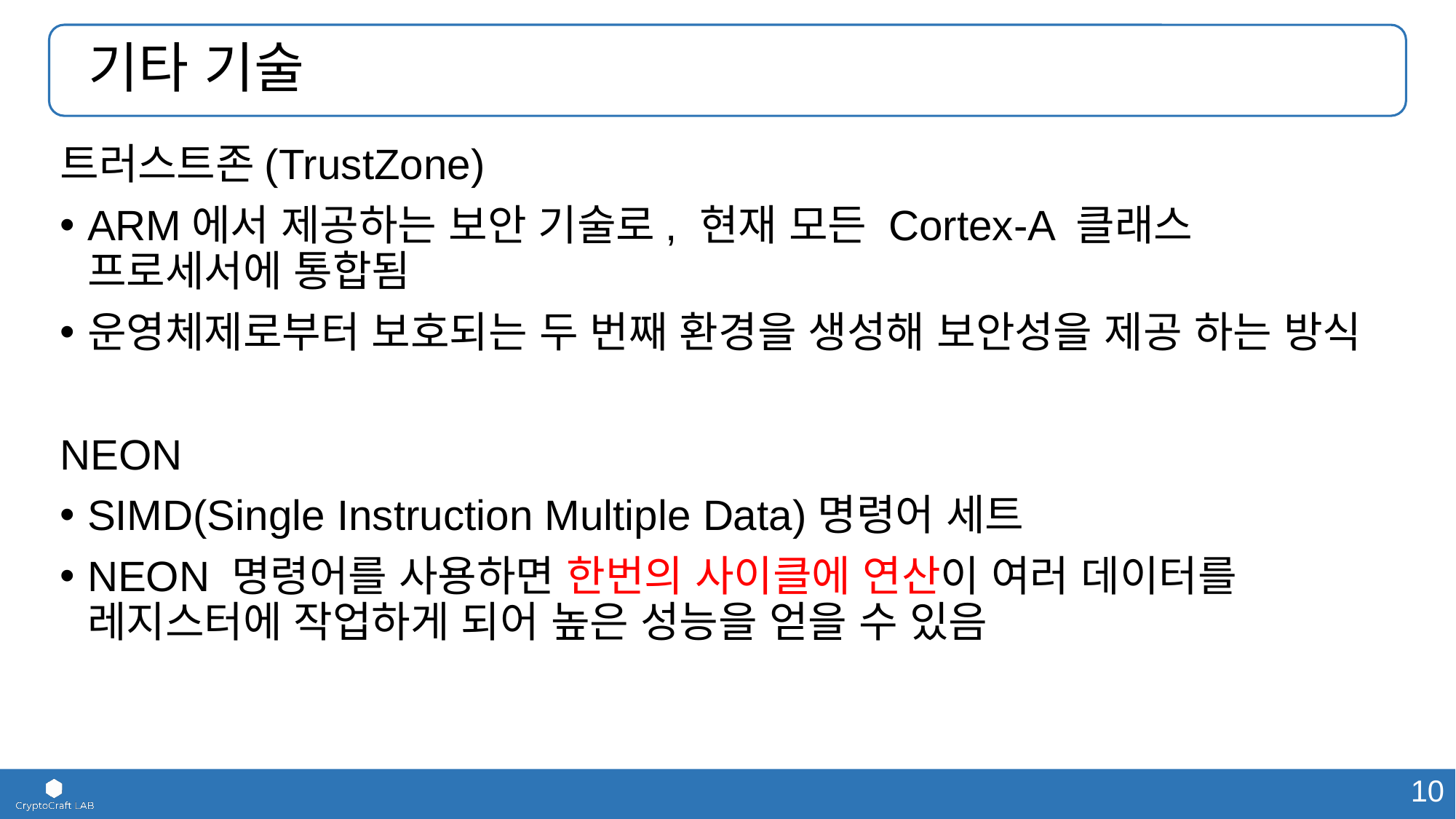

# 기타 기술
트러스트존(TrustZone)
ARM에서 제공하는 보안 기술로, 현재 모든 Cortex-A 클래스 프로세서에 통합됨
운영체제로부터 보호되는 두 번째 환경을 생성해 보안성을 제공 하는 방식

NEON
SIMD(Single Instruction Multiple Data)명령어 세트
NEON 명령어를 사용하면 한번의 사이클에 연산이 여러 데이터를 레지스터에 작업하게 되어 높은 성능을 얻을 수 있음